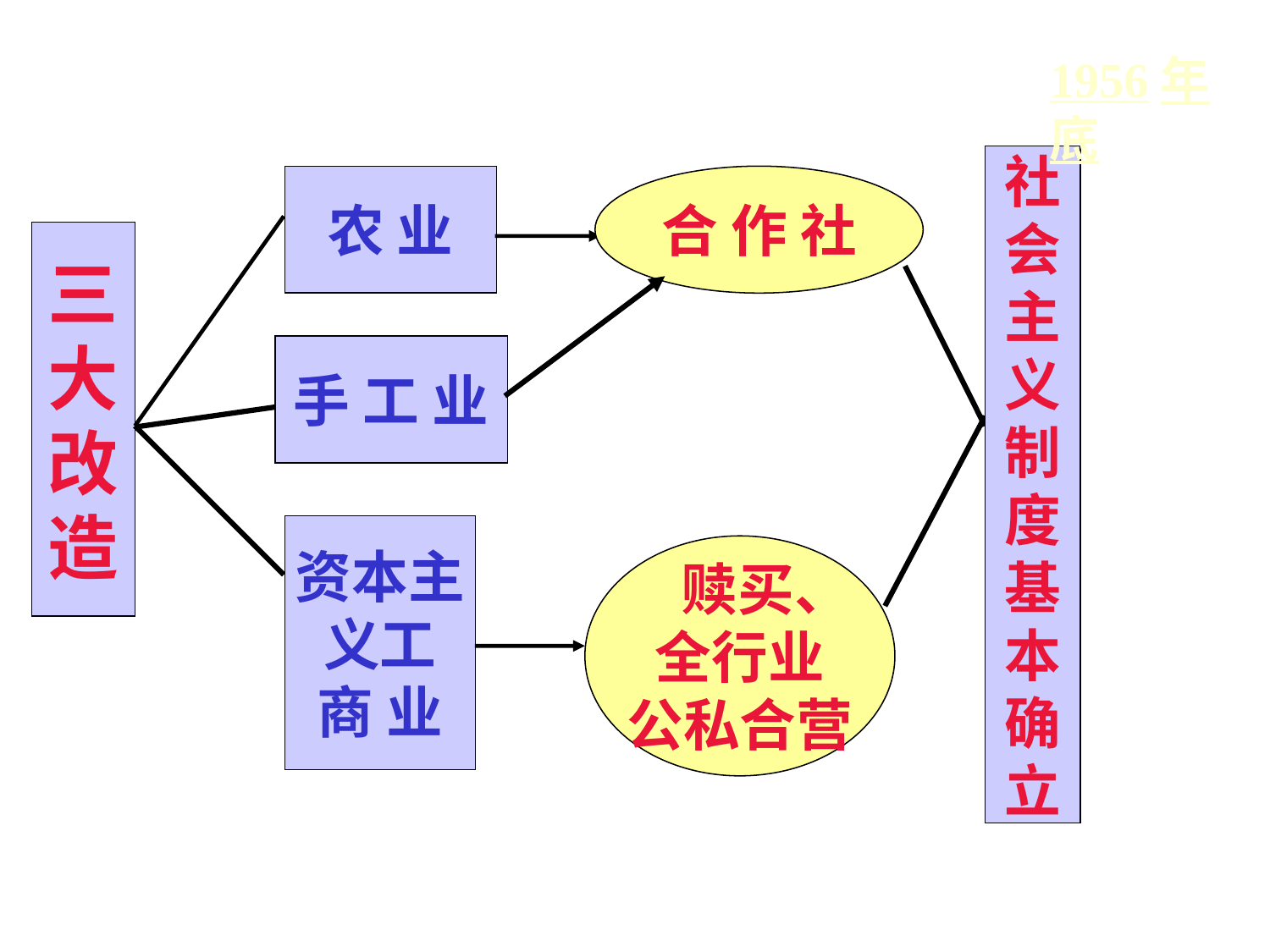

#
1956年底
社
会
主
义
制
度
基
本
确
立
农 业
合 作 社

三
大
改
造

手 工 业

资本主
义工
商 业
   赎买、
全行业
公私合营